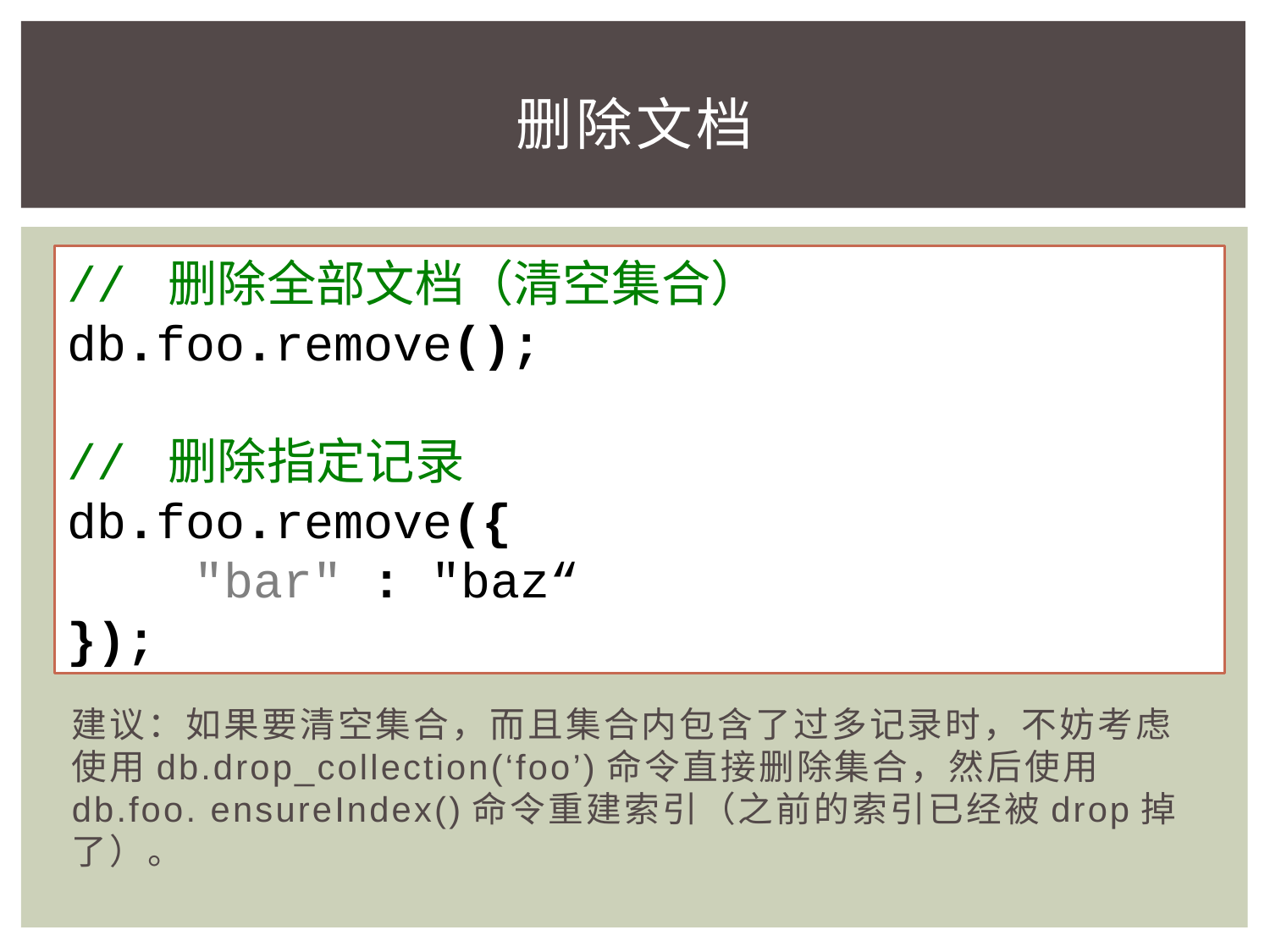

# 删除文档
// 删除全部文档（清空集合） db.foo.remove();

// 删除指定记录
db.foo.remove({
	"bar" : "baz“
});
建议：如果要清空集合，而且集合内包含了过多记录时，不妨考虑使用db.drop_collection(‘foo’)命令直接删除集合，然后使用db.foo. ensureIndex()命令重建索引（之前的索引已经被drop掉了）。